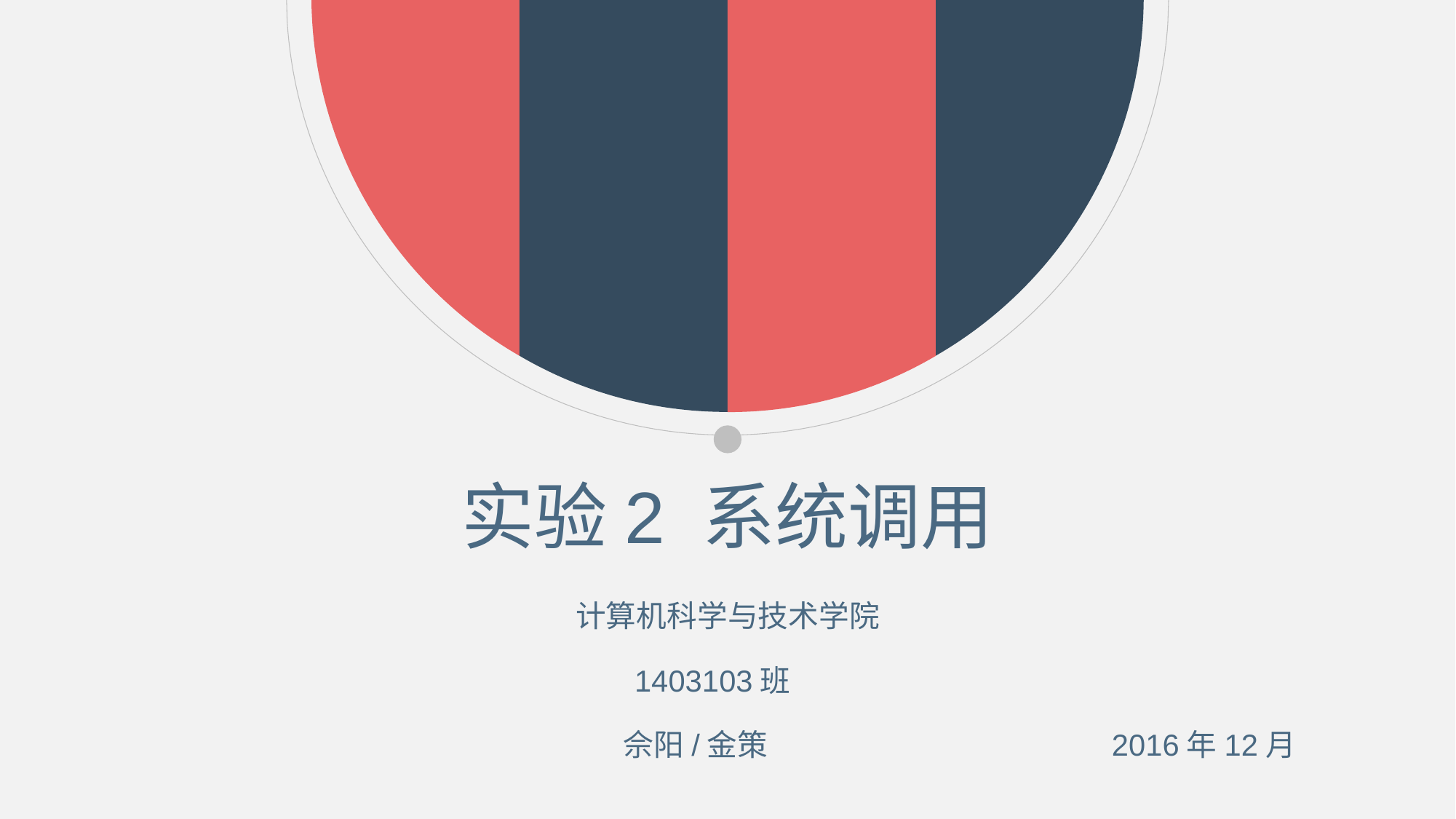

# 实验2 系统调用
计算机科学与技术学院
1403103班
                                                            佘阳/金策                                                  2016年12月